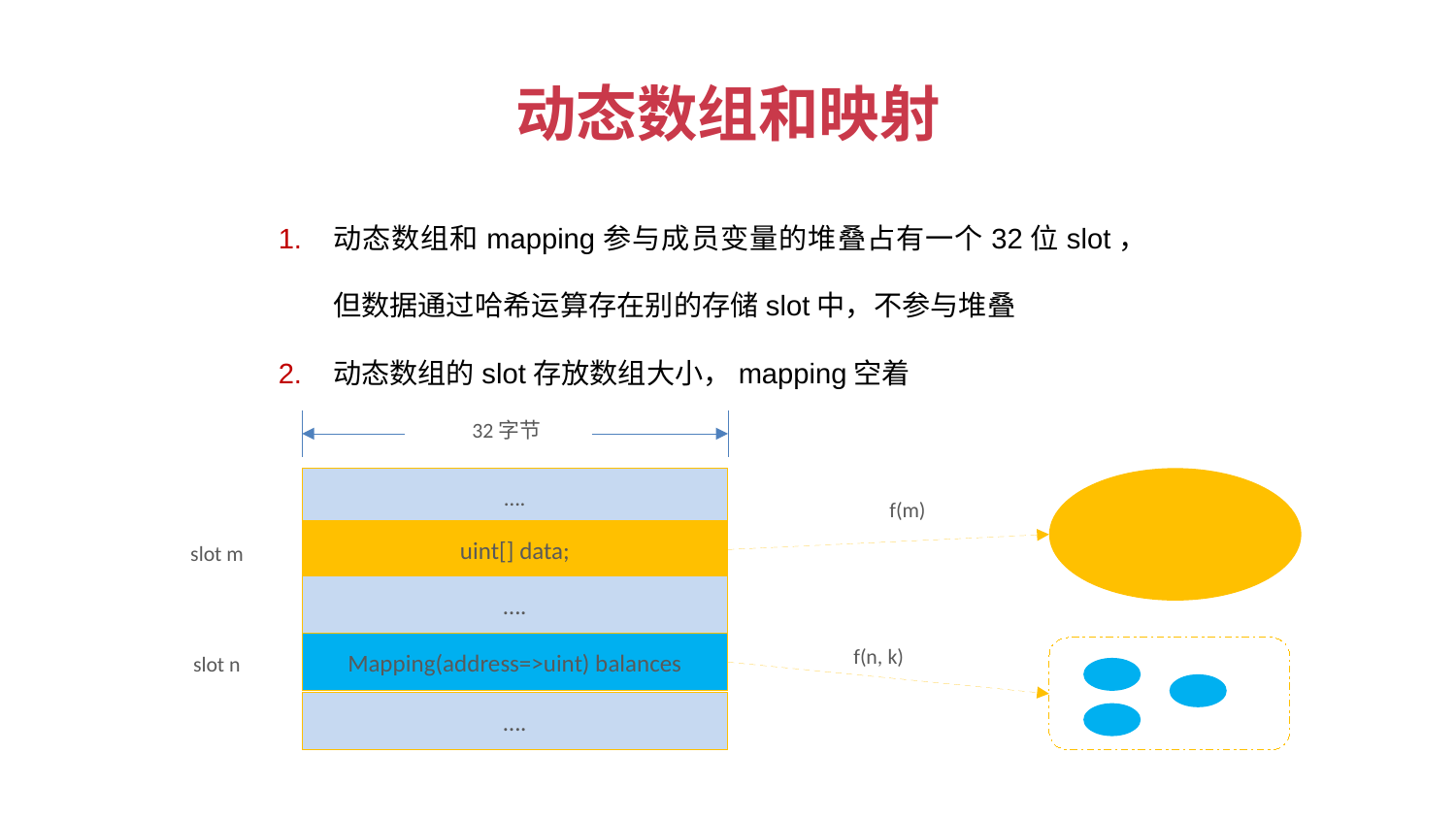

动态数组和映射
动态数组和mapping参与成员变量的堆叠占有一个32位slot，但数据通过哈希运算存在别的存储slot中，不参与堆叠
动态数组的slot存放数组大小，mapping空着

32字节
….
uint[] data;
slot m
….
Mapping(address=>uint) balances
….

f(m)
f(n, k)
slot n